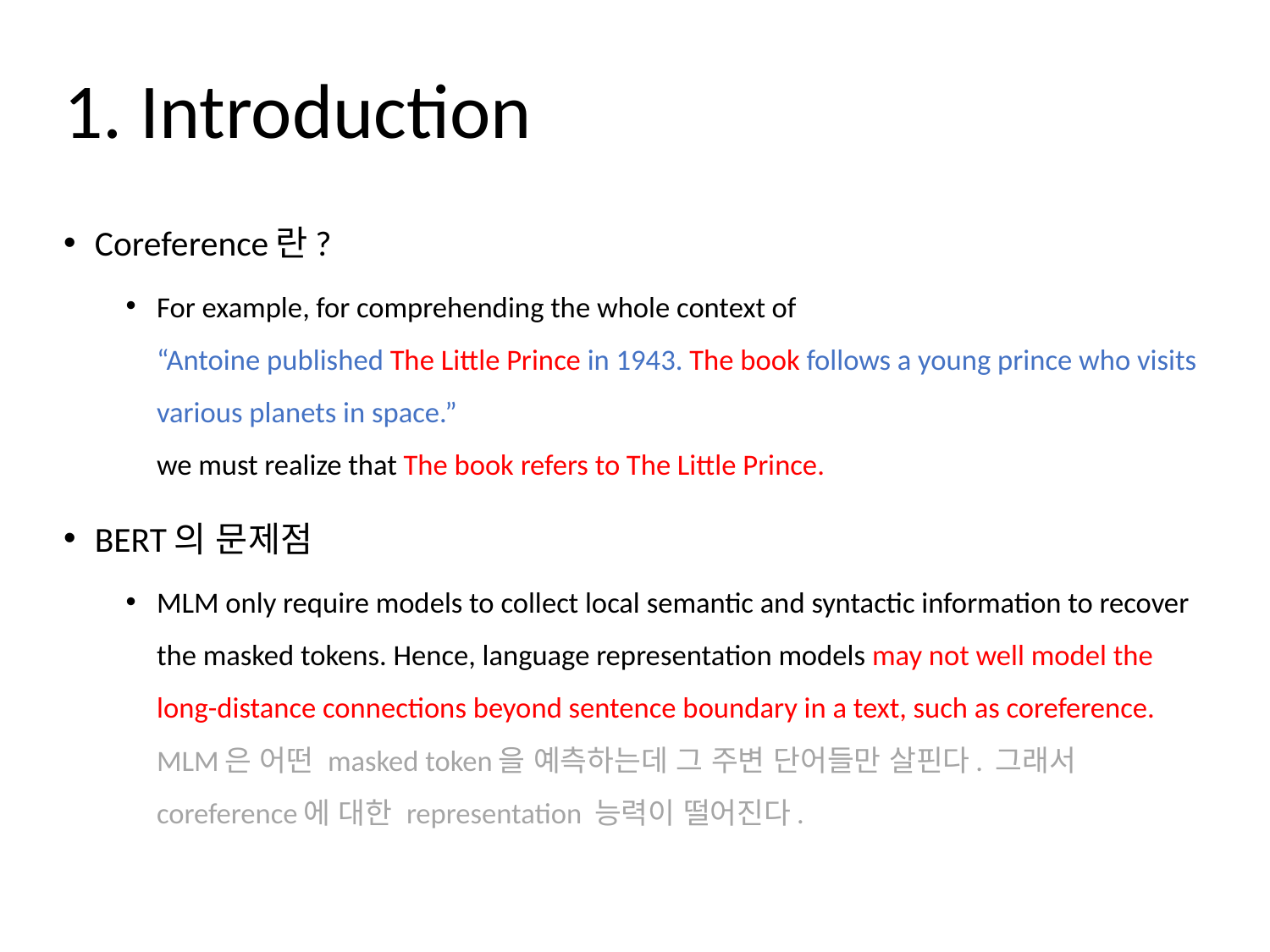

# 1. Introduction
Coreference란?
For example, for comprehending the whole context of
“Antoine published The Little Prince in 1943. The book follows a young prince who visits various planets in space.”
we must realize that The book refers to The Little Prince.
BERT의 문제점
MLM only require models to collect local semantic and syntactic information to recover the masked tokens. Hence, language representation models may not well model the long-distance connections beyond sentence boundary in a text, such as coreference.
MLM은 어떤 masked token을 예측하는데 그 주변 단어들만 살핀다. 그래서 coreference에 대한 representation 능력이 떨어진다.